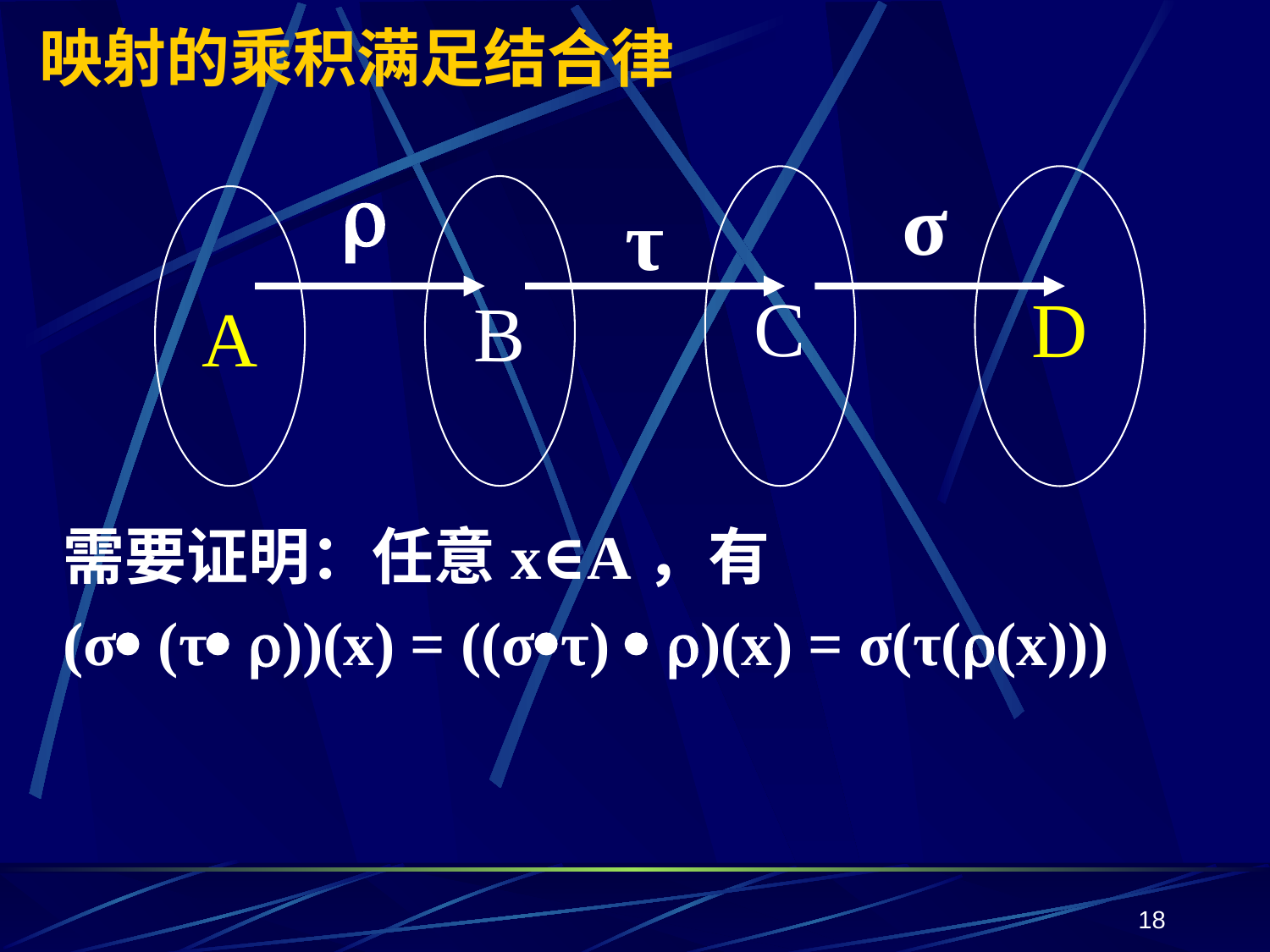

# 映射的乘积满足结合律

需要证明：任意x∈A，有
(σ• (τ• ρ))(x) = ((σ•τ) • ρ)(x) = σ(τ(ρ(x)))
ρ
C
σ
D
B
A
τ

18